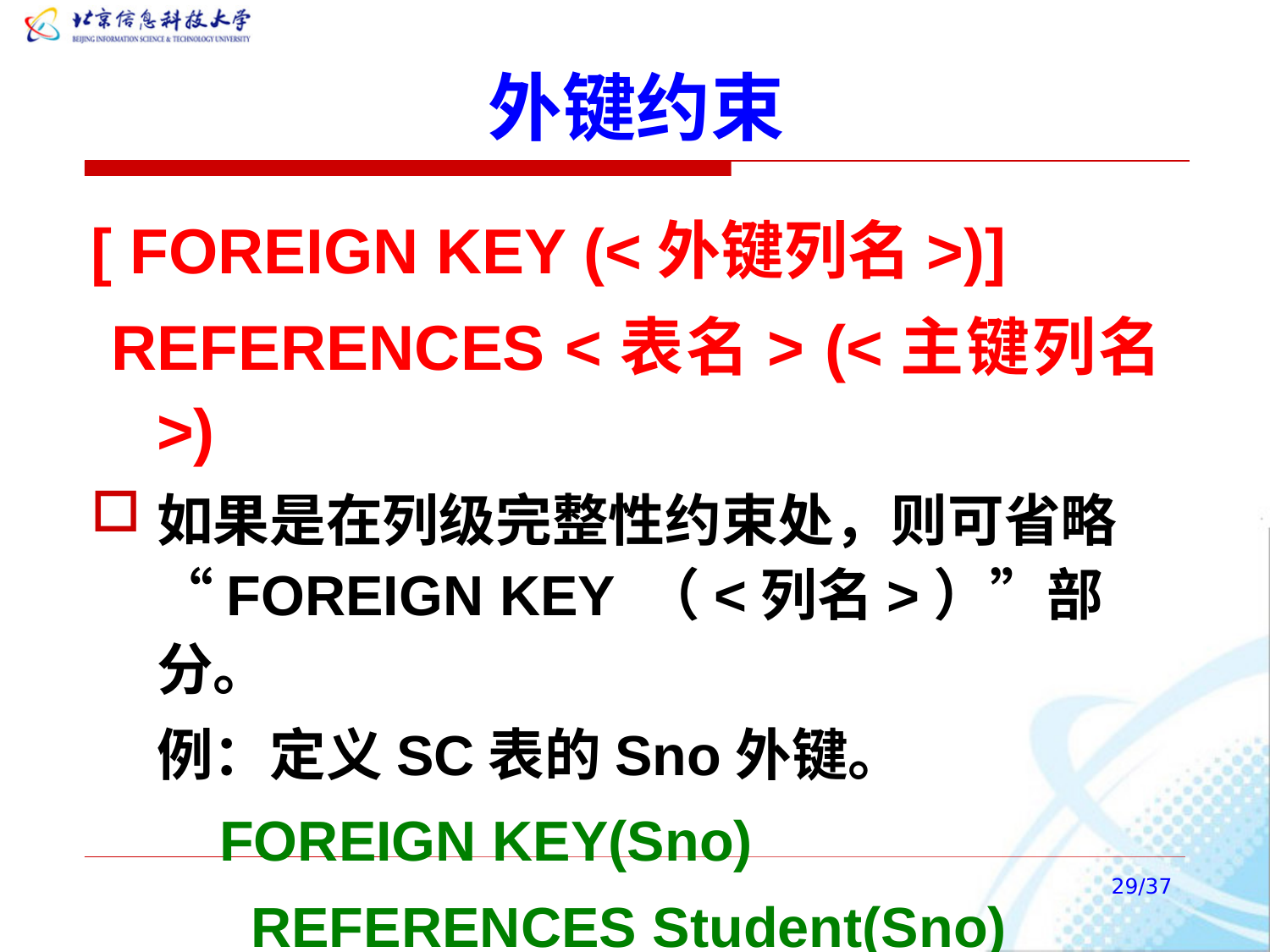

# 外键约束
[ FOREIGN KEY (<外键列名>)]
 REFERENCES <表名> (<主键列名>)
如果是在列级完整性约束处，则可省略“FOREIGN KEY （<列名>）”部分。
例：定义SC表的Sno外键。
    FOREIGN KEY(Sno)
      REFERENCES Student(Sno)

29/37